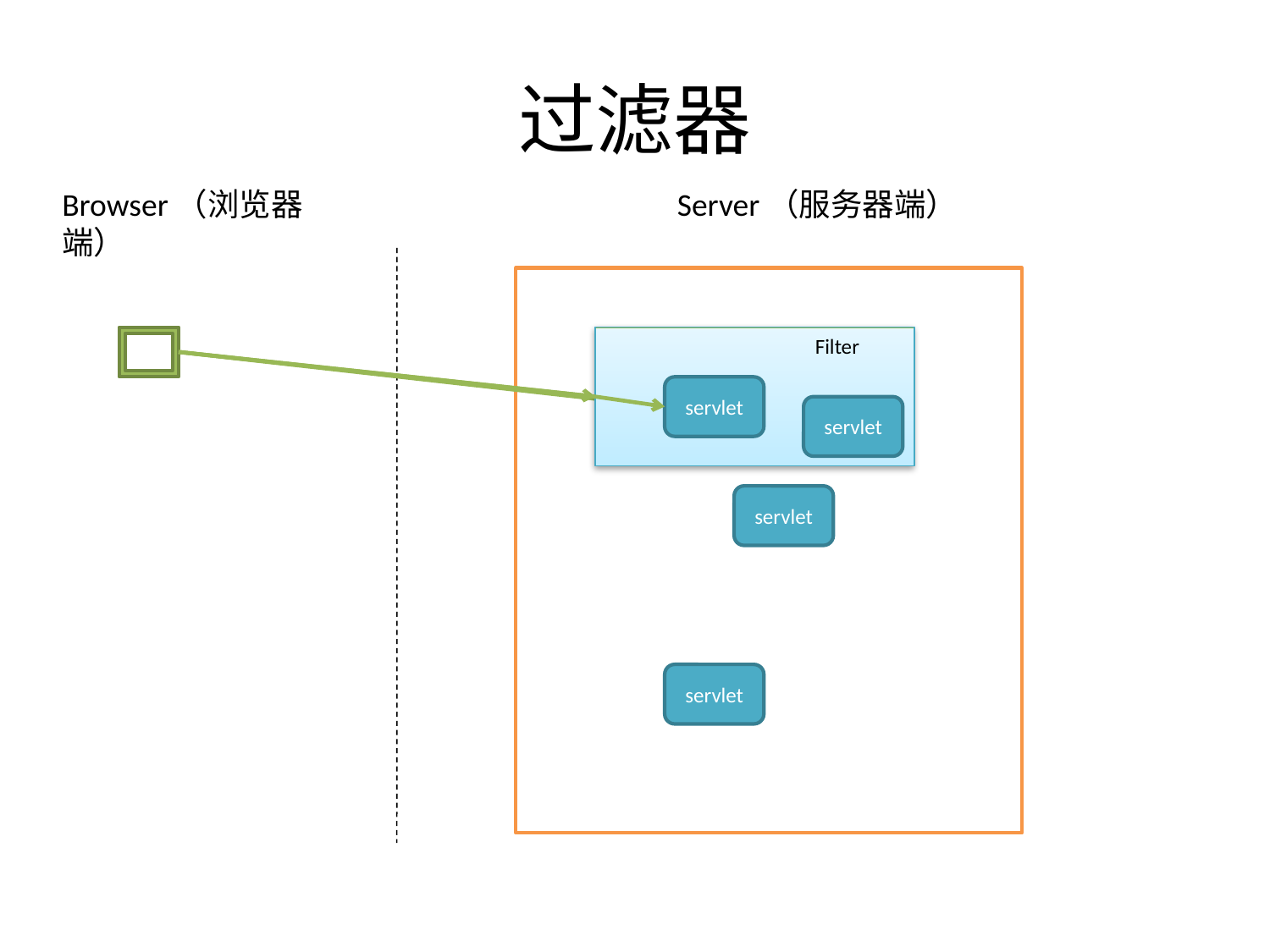

# 过滤器
Browser（浏览器端）
Server（服务器端）

Filter
servlet
servlet
servlet
servlet